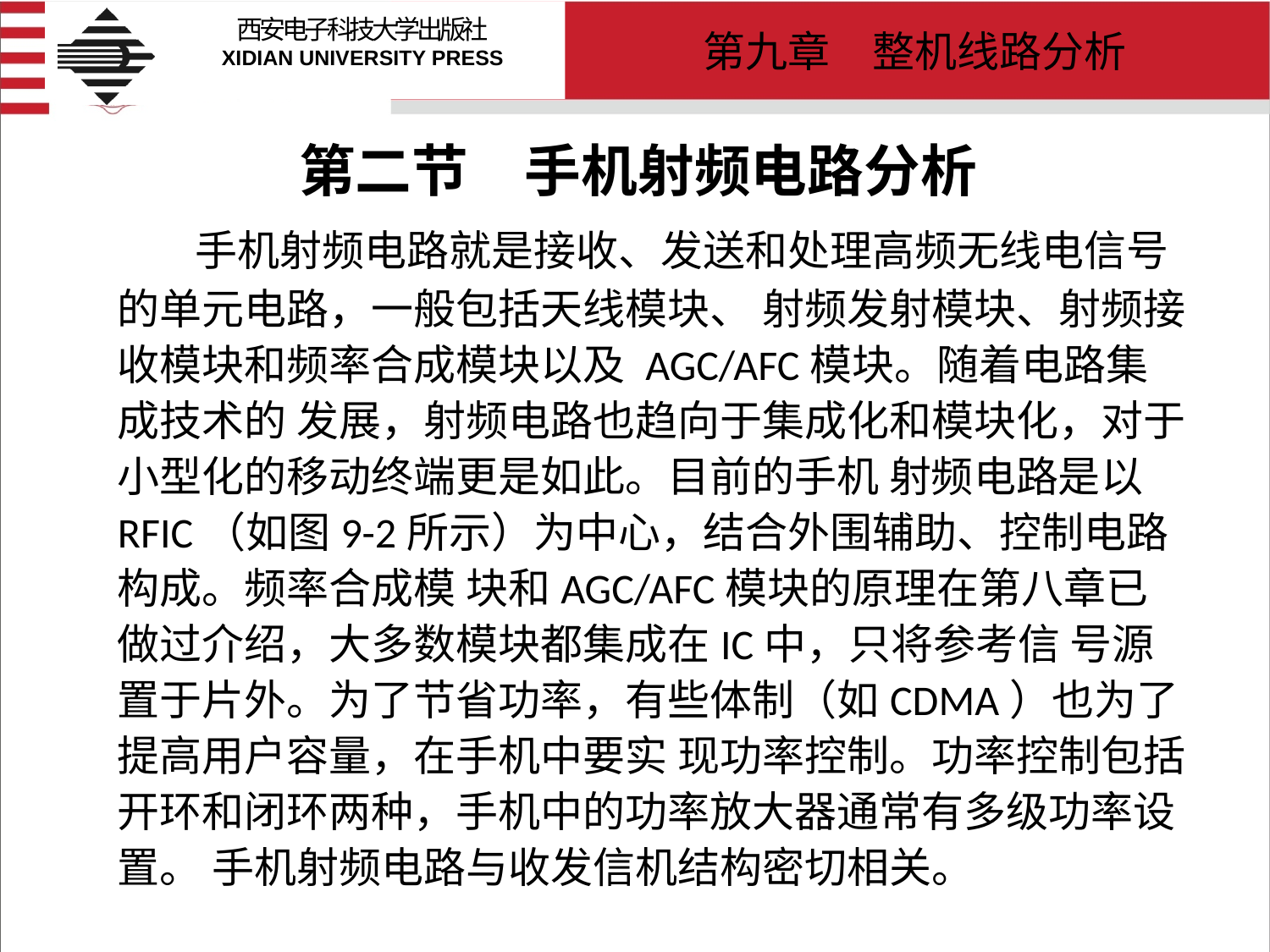

# 第二节　手机射频电路分析 手机射频电路就是接收、发送和处理高频无线电信号的单元电路，一般包括天线模块、 射频发射模块、射频接收模块和频率合成模块以及 AGC/AFC模块。随着电路集成技术的 发展，射频电路也趋向于集成化和模块化，对于小型化的移动终端更是如此。目前的手机 射频电路是以 RFIC（如图9-2所示）为中心，结合外围辅助、控制电路构成。频率合成模 块和AGC/AFC模块的原理在第八章已做过介绍，大多数模块都集成在IC中，只将参考信 号源置于片外。为了节省功率，有些体制（如CDMA）也为了提高用户容量，在手机中要实 现功率控制。功率控制包括开环和闭环两种，手机中的功率放大器通常有多级功率设置。 手机射频电路与收发信机结构密切相关。